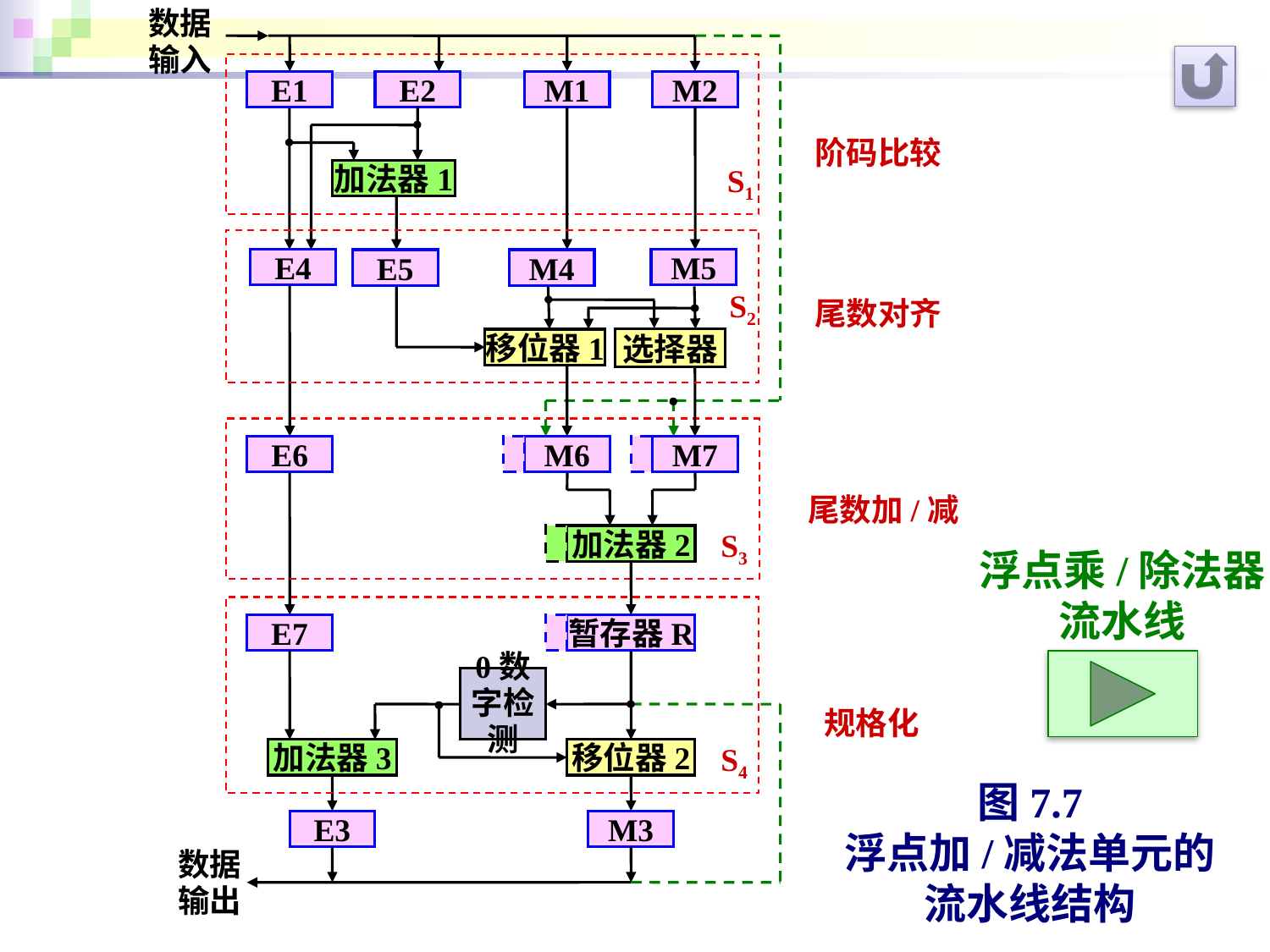

数据
输入

E1
E2
M1
M2

阶码比较

加法器1
S1

M5
E4
E5
M4

S2

尾数对齐

选择器
移位器1

E6

M6

M7

尾数加/减

加法器2
S3
浮点乘/除法器
流水线

E7

暂存器R

0数字检测

规格化

加法器3
移位器2
S4

图7.7
浮点加/减法单元的
流水线结构
E3
M3
数据
输出